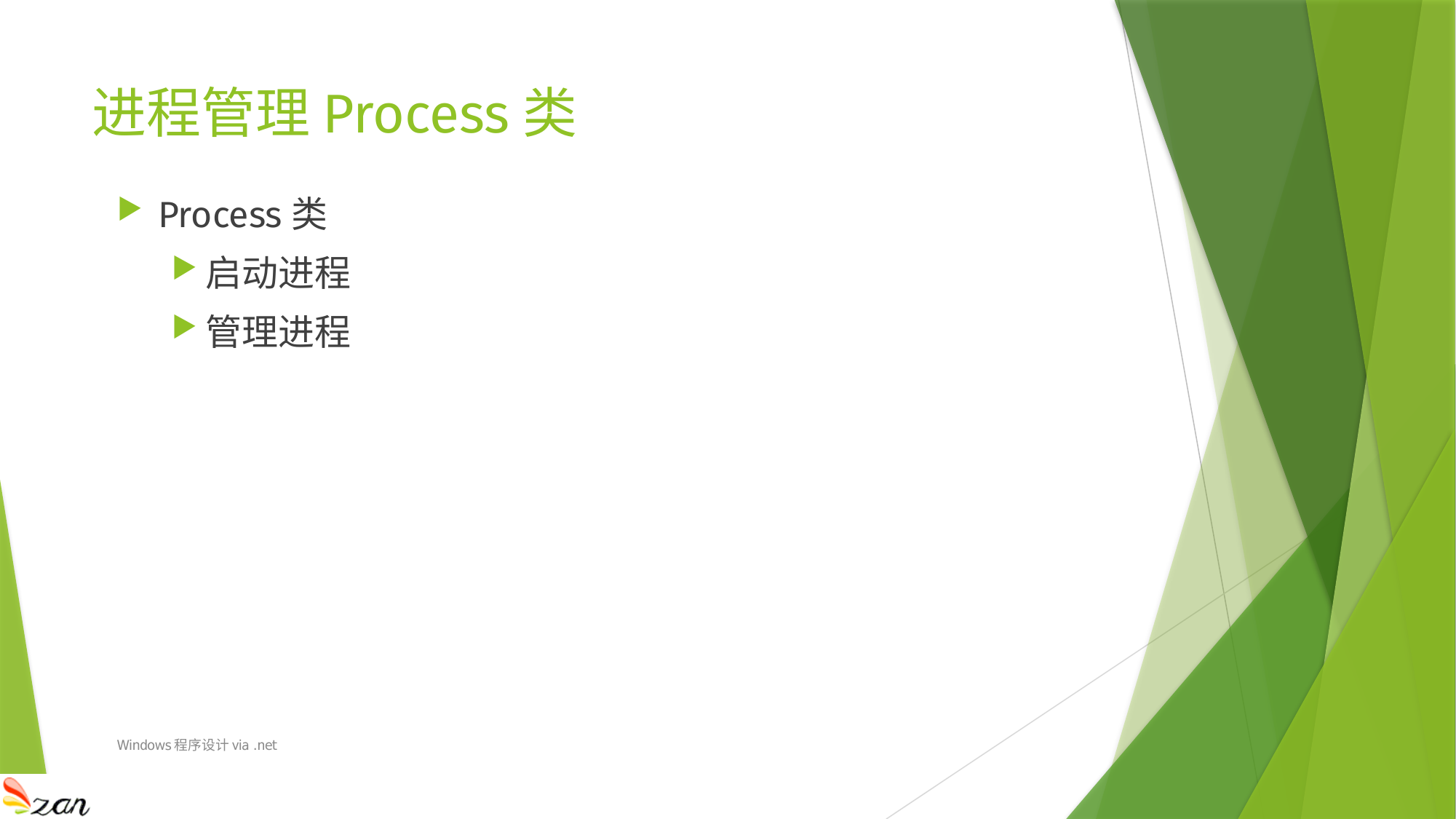

# 进程管理Process类
Process类
启动进程
管理进程
Windows程序设计via .net